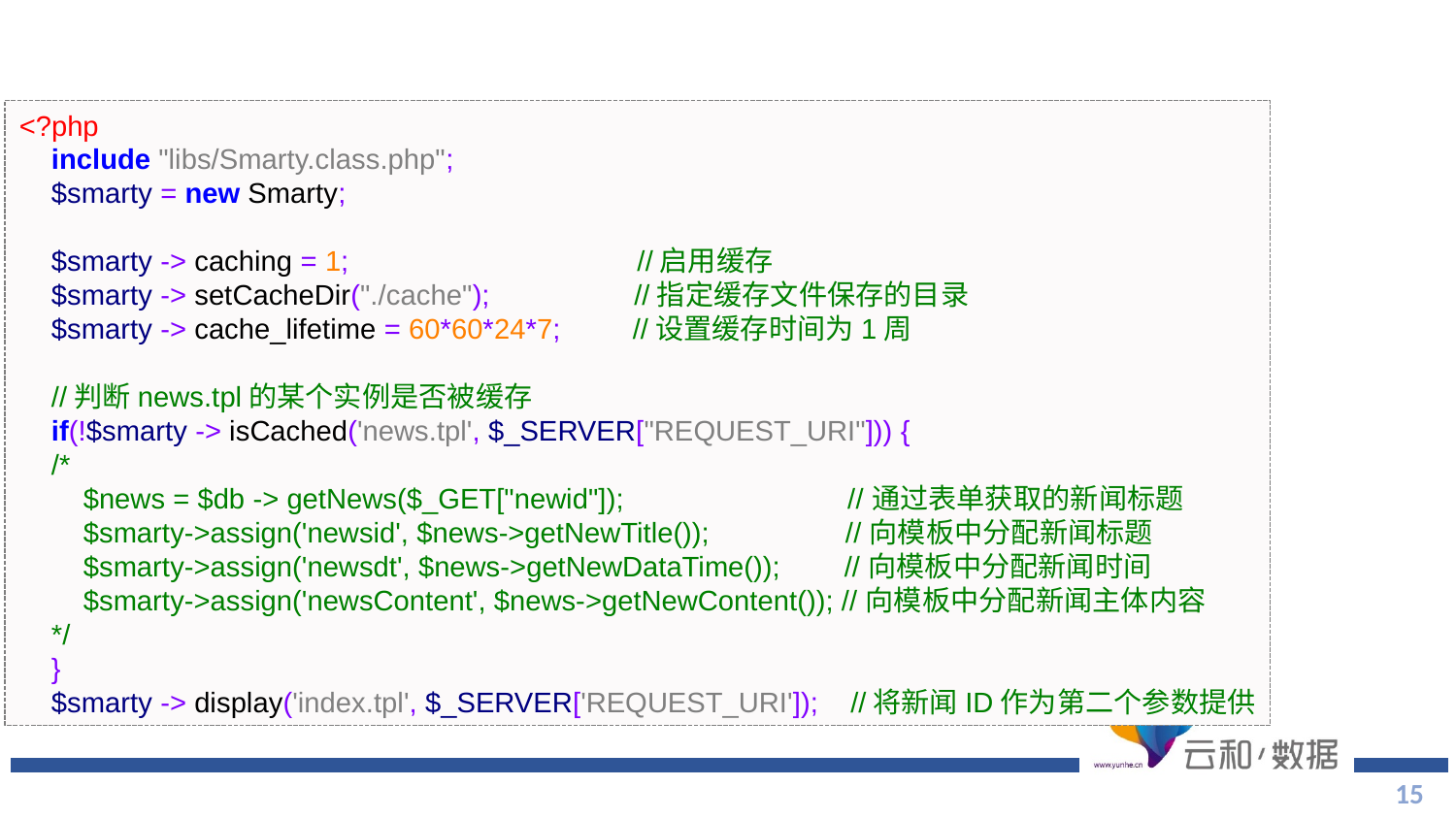

<?php
    include "libs/Smarty.class.php";
    $smarty = new Smarty;

    $smarty -> caching = 1;                                    //启用缓存
    $smarty -> setCacheDir("./cache");                  //指定缓存文件保存的目录
    $smarty -> cache_lifetime = 60*60*24*7;         //设置缓存时间为1周

    //判断news.tpl的某个实例是否被缓存
    if(!$smarty -> isCached('news.tpl', $_SERVER["REQUEST_URI"])) {
    /*
        $news = $db -> getNews($_GET["newid"]);                            //通过表单获取的新闻标题
        $smarty->assign('newsid', $news->getNewTitle());                 //向模板中分配新闻标题
        $smarty->assign('newsdt', $news->getNewDataTime());        //向模板中分配新闻时间
        $smarty->assign('newsContent', $news->getNewContent()); //向模板中分配新闻主体内容
    */
    }
    $smarty -> display('index.tpl', $_SERVER['REQUEST_URI']);    //将新闻ID作为第二个参数提供
15